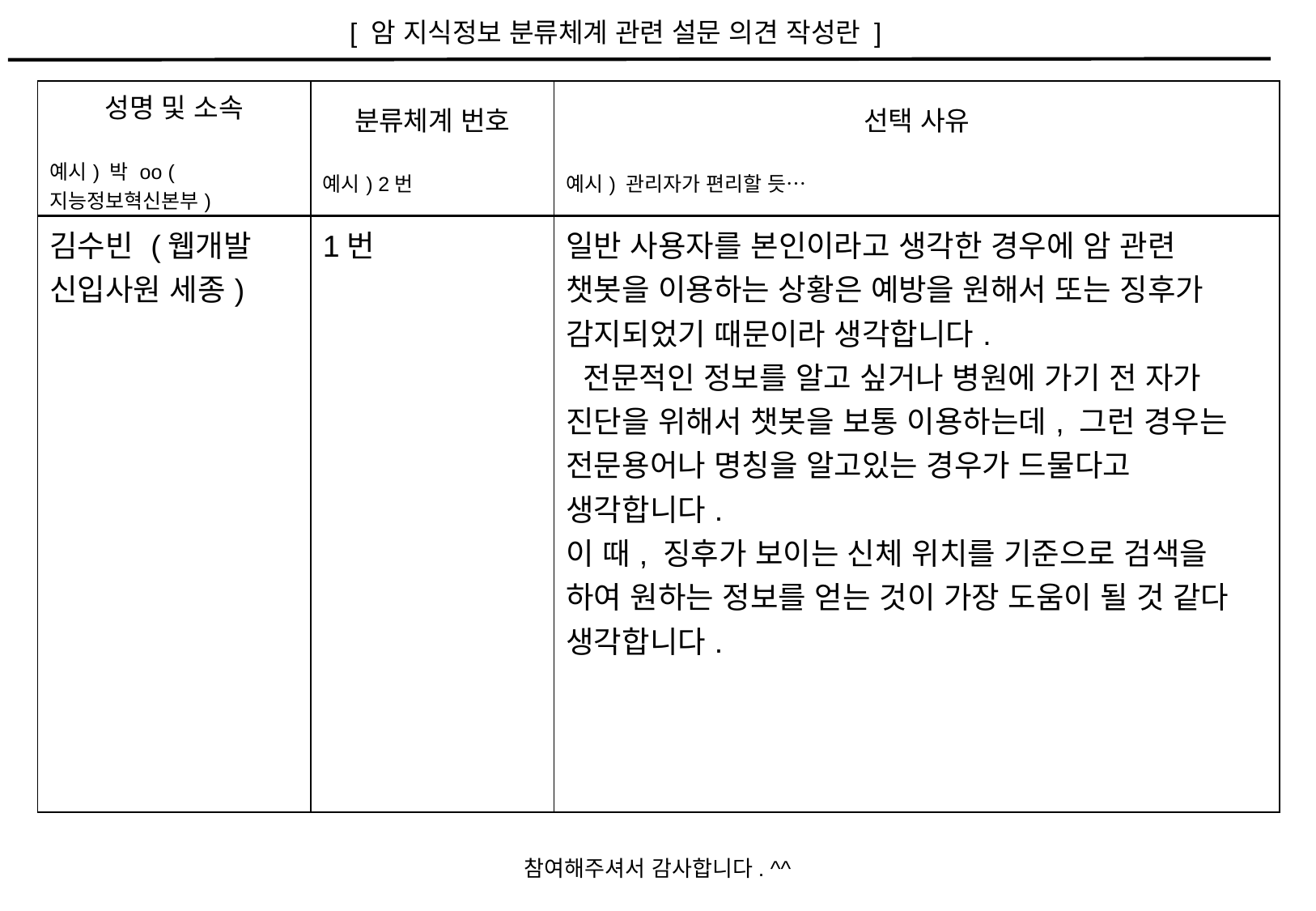

[ 암 지식정보 분류체계 관련 설문 의견 작성란 ]
| 성명 및 소속 예시) 박 oo (지능정보혁신본부) | 분류체계 번호 예시) 2번 | 선택 사유 예시) 관리자가 편리할 듯… |
| --- | --- | --- |
| 김수빈 (웹개발 신입사원 세종) | 1번 | 일반 사용자를 본인이라고 생각한 경우에 암 관련 챗봇을 이용하는 상황은 예방을 원해서 또는 징후가 감지되었기 때문이라 생각합니다. 전문적인 정보를 알고 싶거나 병원에 가기 전 자가 진단을 위해서 챗봇을 보통 이용하는데, 그런 경우는 전문용어나 명칭을 알고있는 경우가 드물다고 생각합니다. 이 때, 징후가 보이는 신체 위치를 기준으로 검색을 하여 원하는 정보를 얻는 것이 가장 도움이 될 것 같다 생각합니다. |
참여해주셔서 감사합니다. ^^